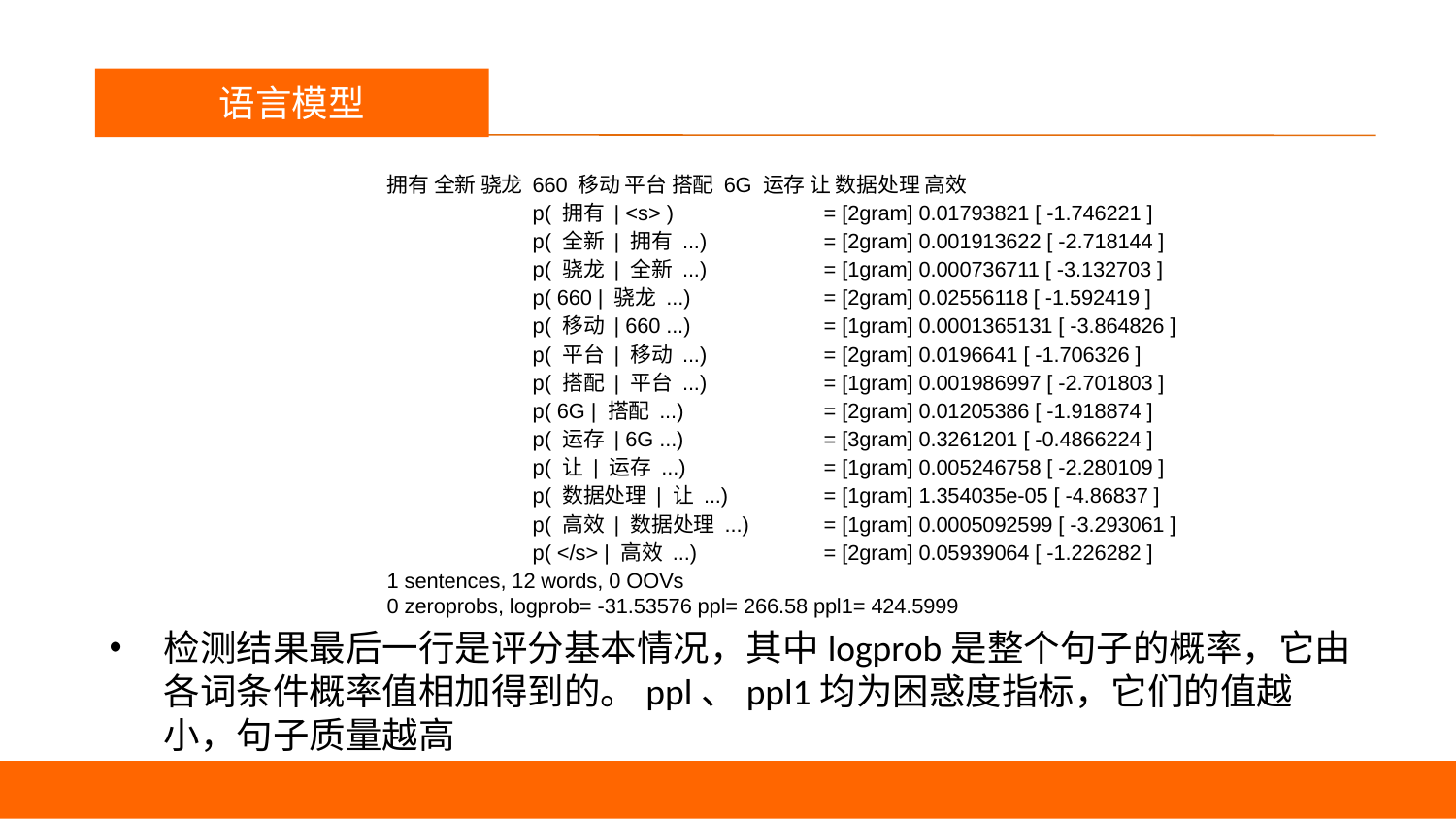

议程
语言模型

检测结果最后一行是评分基本情况，其中logprob是整个句子的概率，它由各词条件概率值相加得到的。ppl、ppl1均为困惑度指标，它们的值越小，句子质量越高
拥有 全新 骁龙 660 移动 平台 搭配 6G 运存 让 数据处理 高效
	p( 拥有 | <s> ) 	= [2gram] 0.01793821 [ -1.746221 ]
	p( 全新 | 拥有 ...) 	= [2gram] 0.001913622 [ -2.718144 ]
	p( 骁龙 | 全新 ...) 	= [1gram] 0.000736711 [ -3.132703 ]
	p( 660 | 骁龙 ...) 	= [2gram] 0.02556118 [ -1.592419 ]
	p( 移动 | 660 ...) 	= [1gram] 0.0001365131 [ -3.864826 ]
	p( 平台 | 移动 ...) 	= [2gram] 0.0196641 [ -1.706326 ]
	p( 搭配 | 平台 ...) 	= [1gram] 0.001986997 [ -2.701803 ]
	p( 6G | 搭配 ...) 	= [2gram] 0.01205386 [ -1.918874 ]
	p( 运存 | 6G ...) 	= [3gram] 0.3261201 [ -0.4866224 ]
	p( 让 | 运存 ...) 	= [1gram] 0.005246758 [ -2.280109 ]
	p( 数据处理 | 让 ...) 	= [1gram] 1.354035e-05 [ -4.86837 ]
	p( 高效 | 数据处理 ...) 	= [1gram] 0.0005092599 [ -3.293061 ]
	p( </s> | 高效 ...) 	= [2gram] 0.05939064 [ -1.226282 ]
1 sentences, 12 words, 0 OOVs
0 zeroprobs, logprob= -31.53576 ppl= 266.58 ppl1= 424.5999